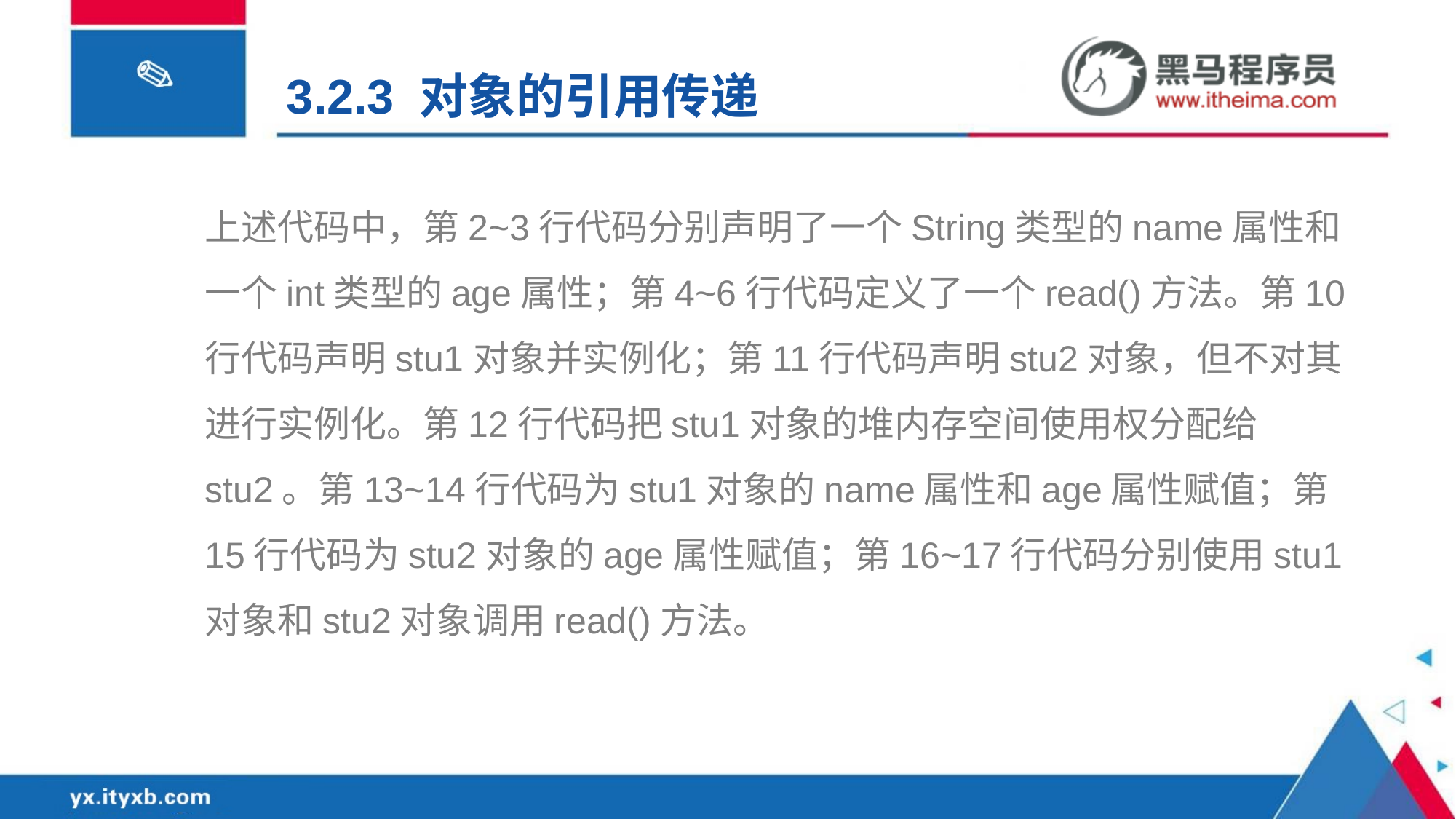

3.2.3 对象的引用传递
上述代码中，第2~3行代码分别声明了一个String类型的name属性和一个int类型的age属性；第4~6行代码定义了一个read()方法。第10行代码声明stu1对象并实例化；第11行代码声明stu2对象，但不对其进行实例化。第12行代码把stu1对象的堆内存空间使用权分配给stu2。第13~14行代码为stu1对象的name属性和age属性赋值；第15行代码为stu2对象的age属性赋值；第16~17行代码分别使用stu1对象和stu2对象调用read()方法。